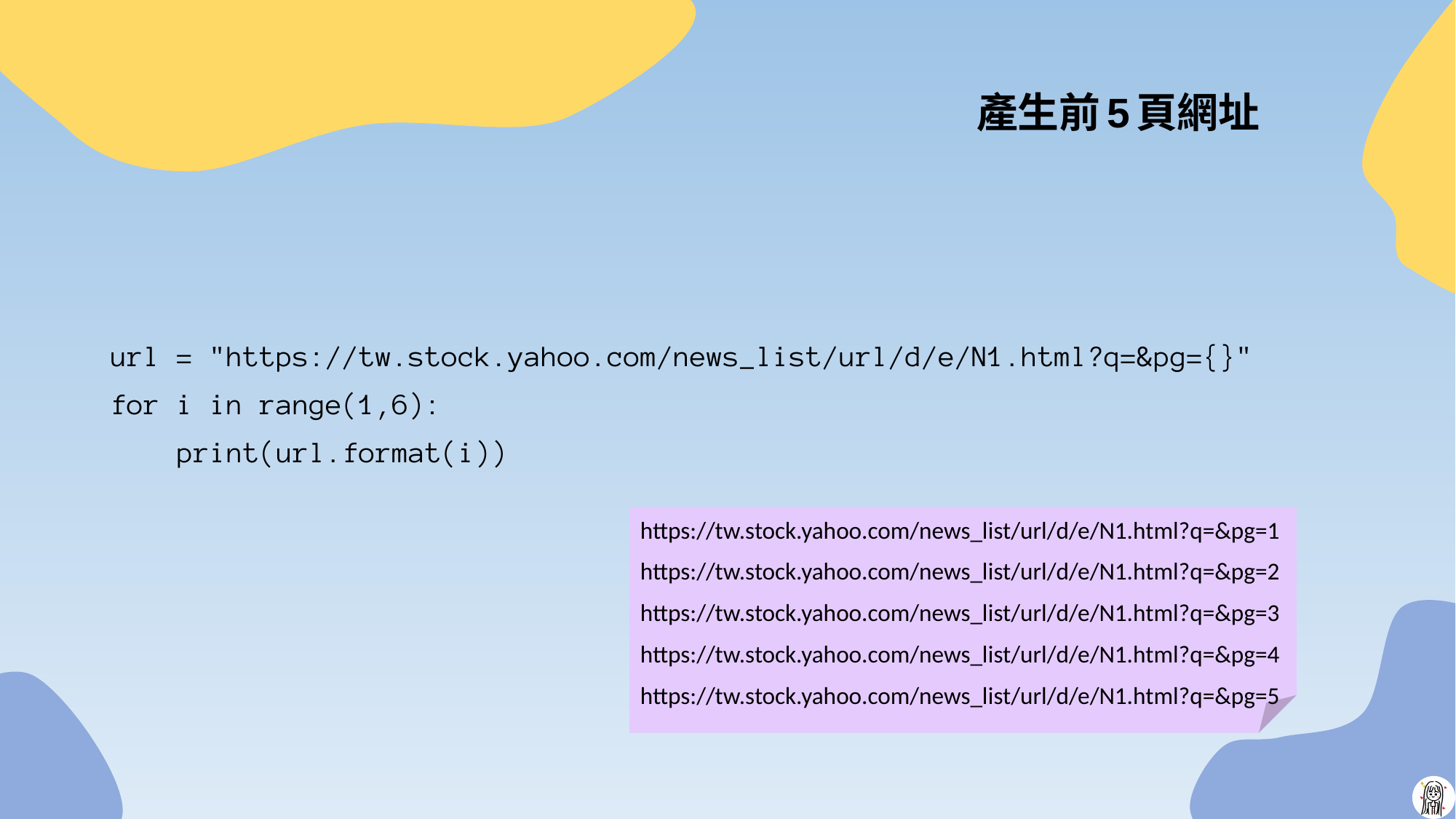

# 產生前5頁網址
url = "https://tw.stock.yahoo.com/news_list/url/d/e/N1.html?q=&pg={}"
for i in range(1,6):
    print(url.format(i))

https://tw.stock.yahoo.com/news_list/url/d/e/N1.html?q=&pg=1
https://tw.stock.yahoo.com/news_list/url/d/e/N1.html?q=&pg=2
https://tw.stock.yahoo.com/news_list/url/d/e/N1.html?q=&pg=3
https://tw.stock.yahoo.com/news_list/url/d/e/N1.html?q=&pg=4
https://tw.stock.yahoo.com/news_list/url/d/e/N1.html?q=&pg=5
9